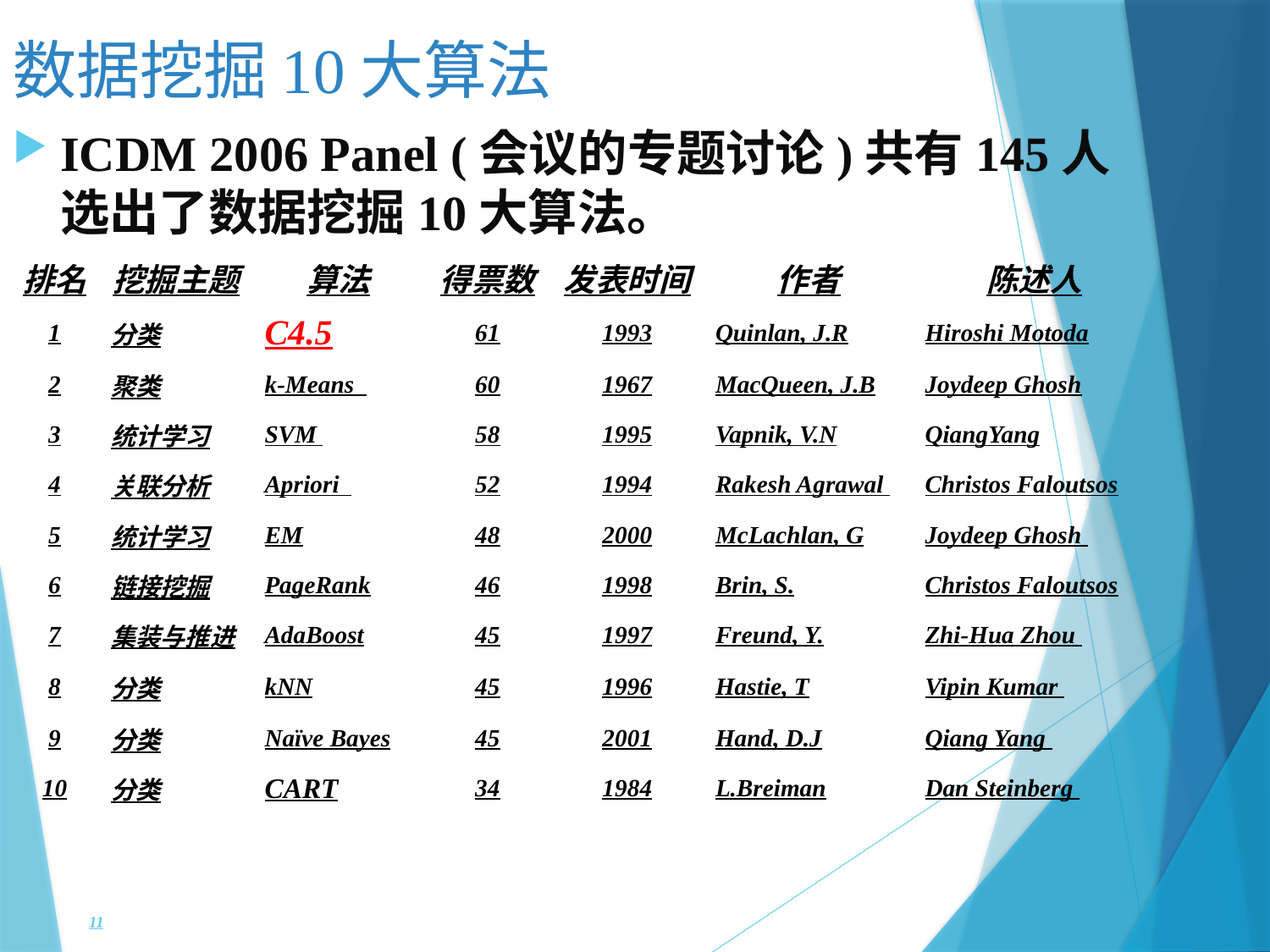

数据挖掘10大算法
ICDM 2006 Panel (会议的专题讨论)共有145人选出了数据挖掘10大算法。

| 排名 | 挖掘主题 | 算法 | 得票数 | 发表时间 | 作者 | 陈述人 |
| --- | --- | --- | --- | --- | --- | --- |
| 1 | 分类 | C4.5 | 61 | 1993 | Quinlan, J.R | Hiroshi Motoda |
| 2 | 聚类 | k-Means | 60 | 1967 | MacQueen, J.B | Joydeep Ghosh |
| 3 | 统计学习 | SVM | 58 | 1995 | Vapnik, V.N | QiangYang |
| 4 | 关联分析 | Apriori | 52 | 1994 | Rakesh Agrawal | Christos Faloutsos |
| 5 | 统计学习 | EM | 48 | 2000 | McLachlan, G | Joydeep Ghosh |
| 6 | 链接挖掘 | PageRank | 46 | 1998 | Brin, S. | Christos Faloutsos |
| 7 | 集装与推进 | AdaBoost | 45 | 1997 | Freund, Y. | Zhi-Hua Zhou |
| 8 | 分类 | kNN | 45 | 1996 | Hastie, T | Vipin Kumar |
| 9 | 分类 | Naïve Bayes | 45 | 2001 | Hand, D.J | Qiang Yang |
| 10 | 分类 | CART | 34 | 1984 | L.Breiman | Dan Steinberg |
11